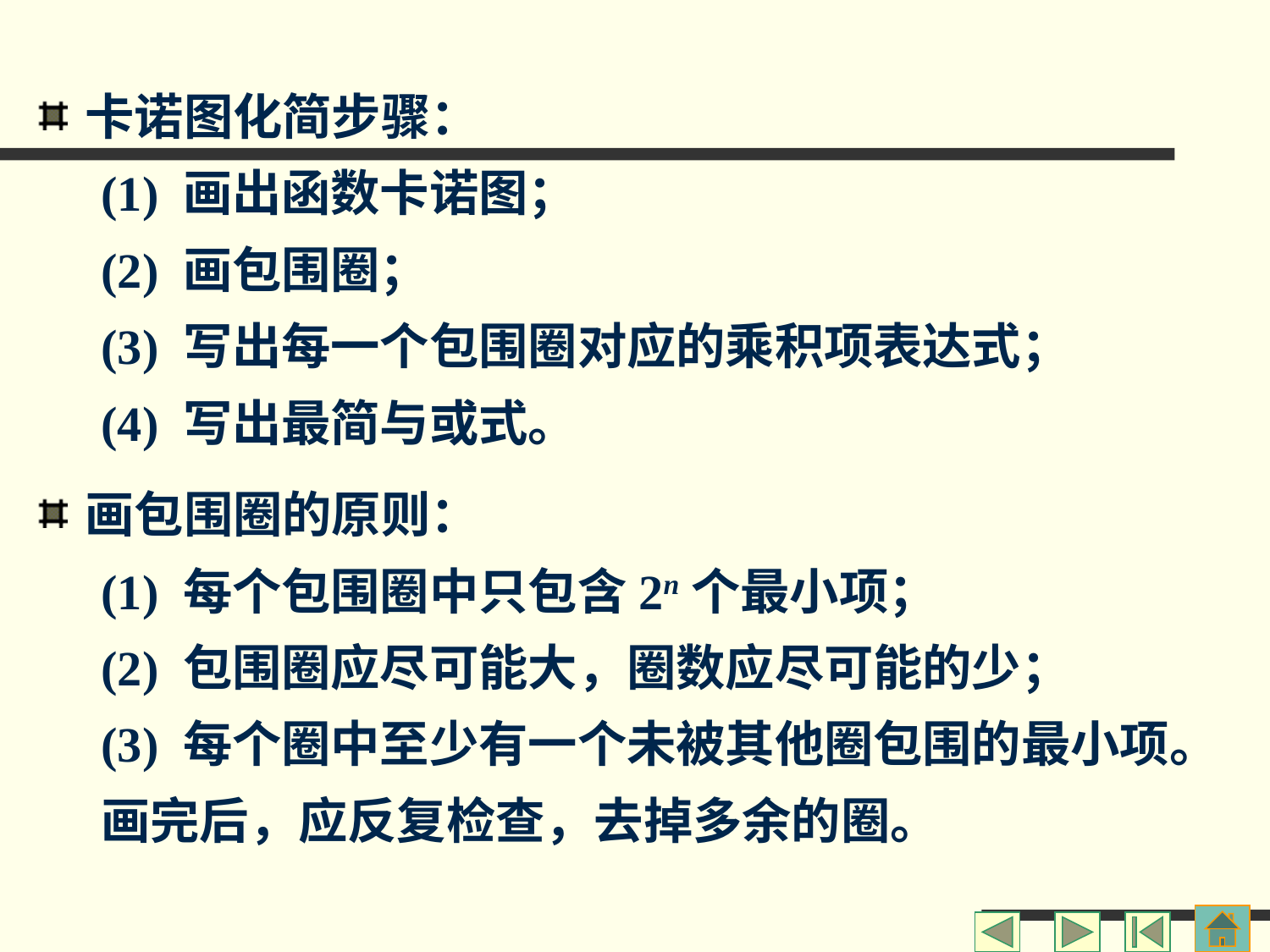

卡诺图化简步骤：
(1) 画出函数卡诺图；
(2) 画包围圈；
(3) 写出每一个包围圈对应的乘积项表达式；
(4) 写出最简与或式。
画包围圈的原则：
(1) 每个包围圈中只包含2n个最小项；
(2) 包围圈应尽可能大，圈数应尽可能的少；
(3) 每个圈中至少有一个未被其他圈包围的最小项。
画完后，应反复检查，去掉多余的圈。